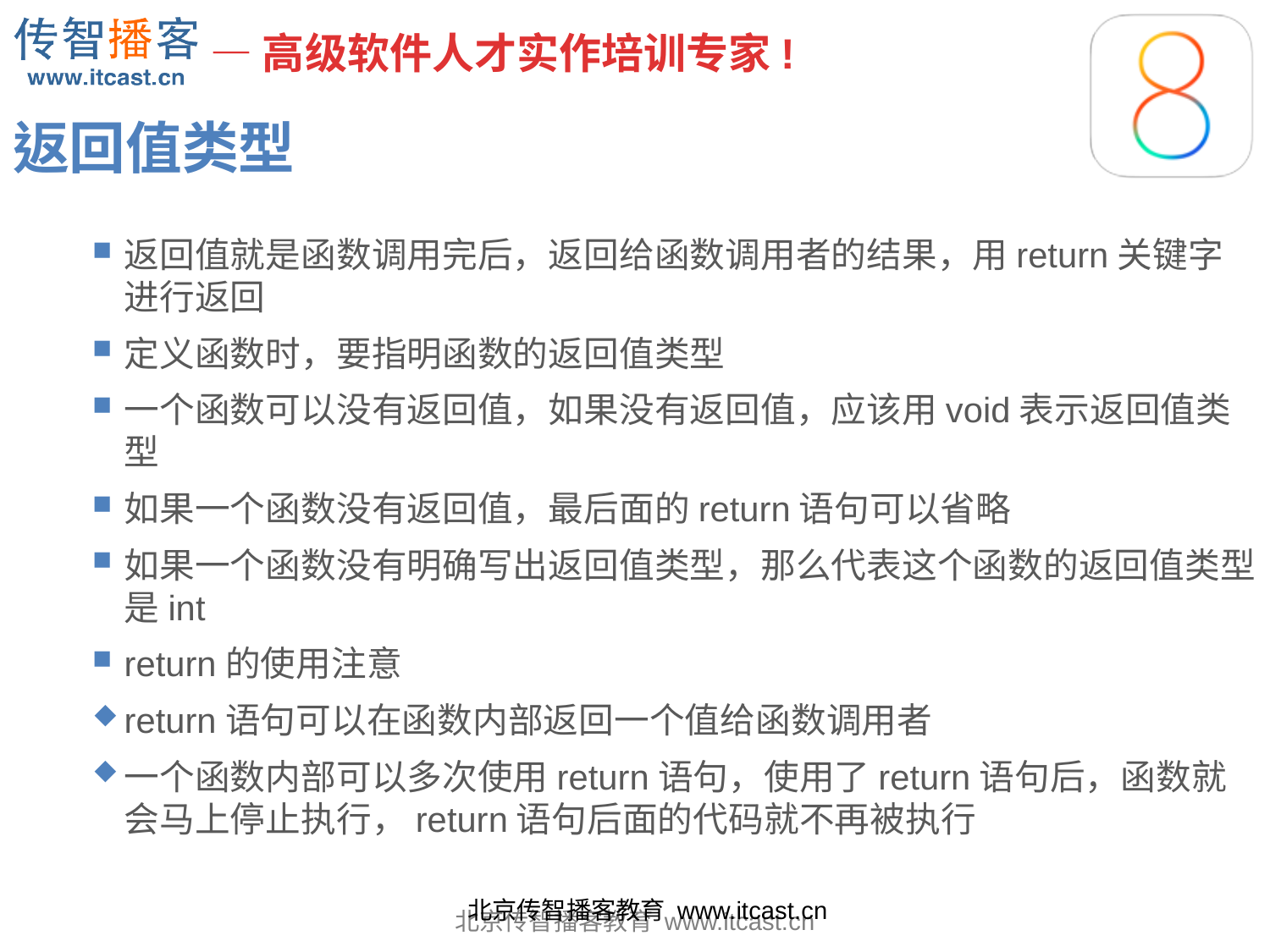

返回值类型
返回值就是函数调用完后，返回给函数调用者的结果，用return关键字进行返回
定义函数时，要指明函数的返回值类型
一个函数可以没有返回值，如果没有返回值，应该用void表示返回值类型
如果一个函数没有返回值，最后面的return语句可以省略
如果一个函数没有明确写出返回值类型，那么代表这个函数的返回值类型是int
return的使用注意
return语句可以在函数内部返回一个值给函数调用者
一个函数内部可以多次使用return语句，使用了return语句后，函数就会马上停止执行，return语句后面的代码就不再被执行

北京传智播客教育 www.itcast.cn